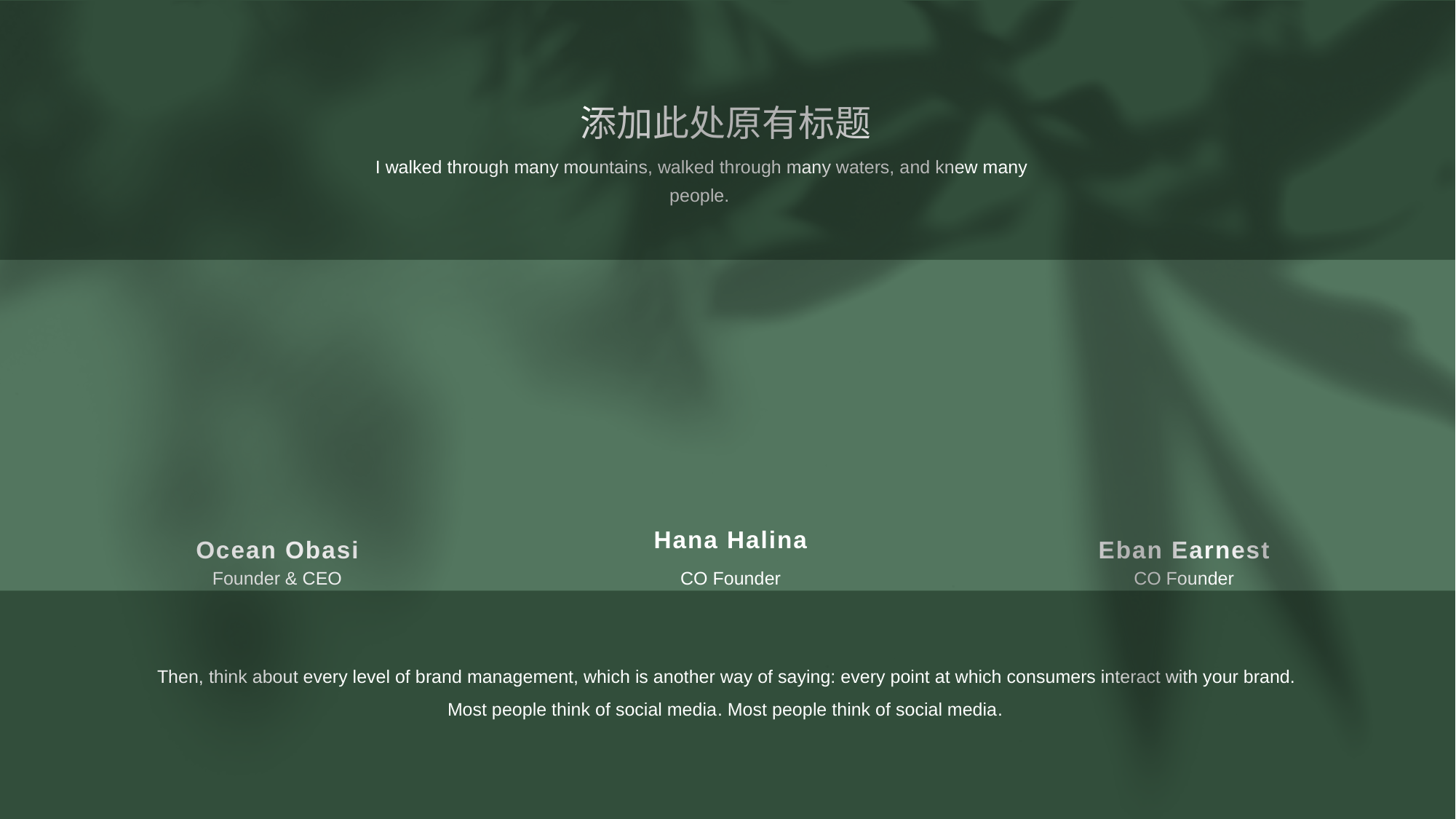

添加此处原有标题
I walked through many mountains, walked through many waters, and knew many people.

Hana Halina
Ocean Obasi
Eban Earnest
Founder & CEO
CO Founder
CO Founder
Then, think about every level of brand management, which is another way of saying: every point at which consumers interact with your brand. Most people think of social media. Most people think of social media.